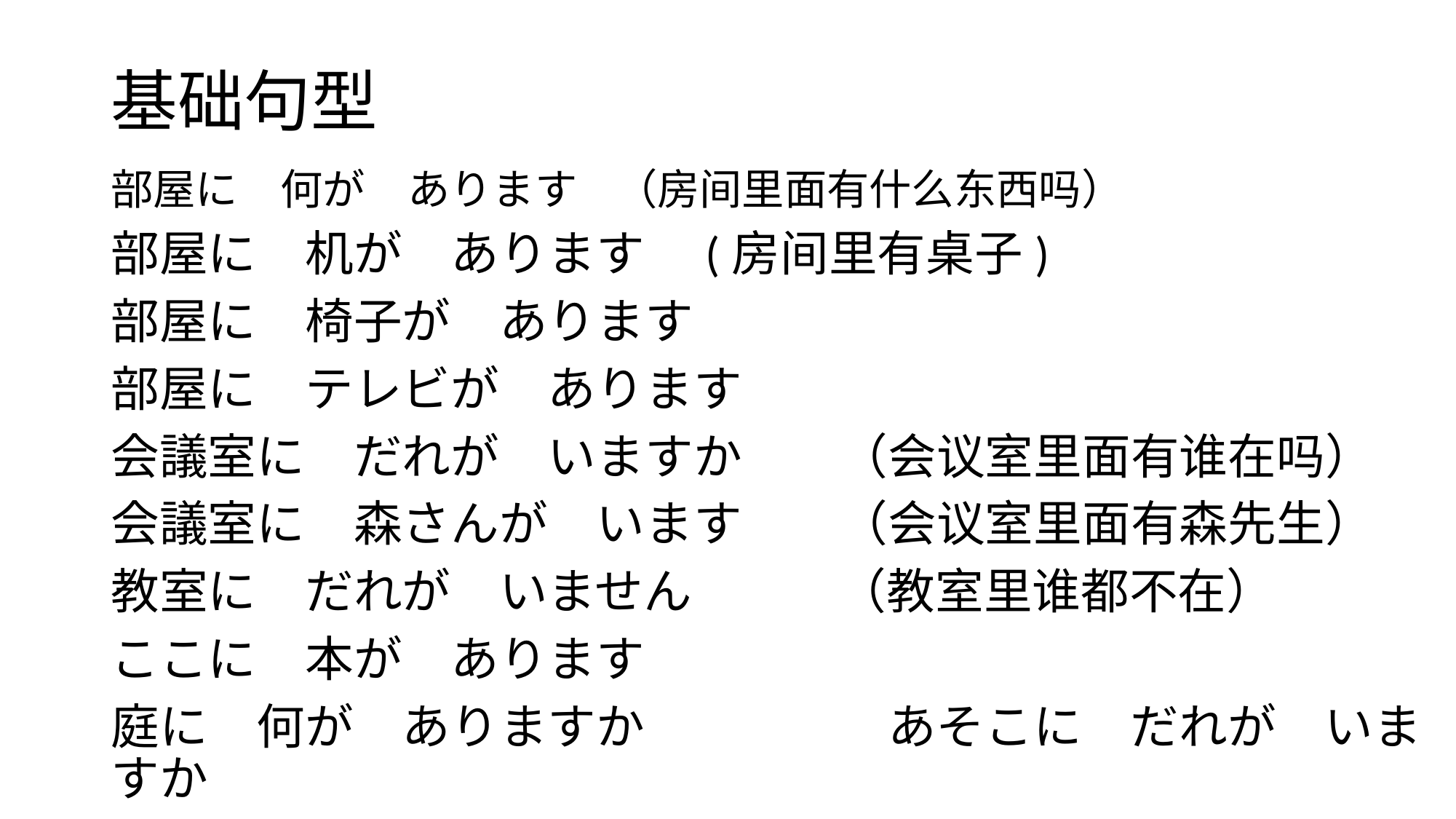

# 基础句型
部屋に　何が　あります    （房间里面有什么东西吗）
部屋に　机が　あります　(房间里有桌子)
部屋に　椅子が　あります
部屋に　テレビが　あります
会議室に　だれが　いますか　　（会议室里面有谁在吗）
会議室に　森さんが　います　　（会议室里面有森先生）
教室に　だれが　いません　　　（教室里谁都不在）
ここに　本が　あります
庭に　何が　ありますか　　　　　あそこに　だれが　いますか
部屋に　猫が　います　　　　　　公園に　子供が　います